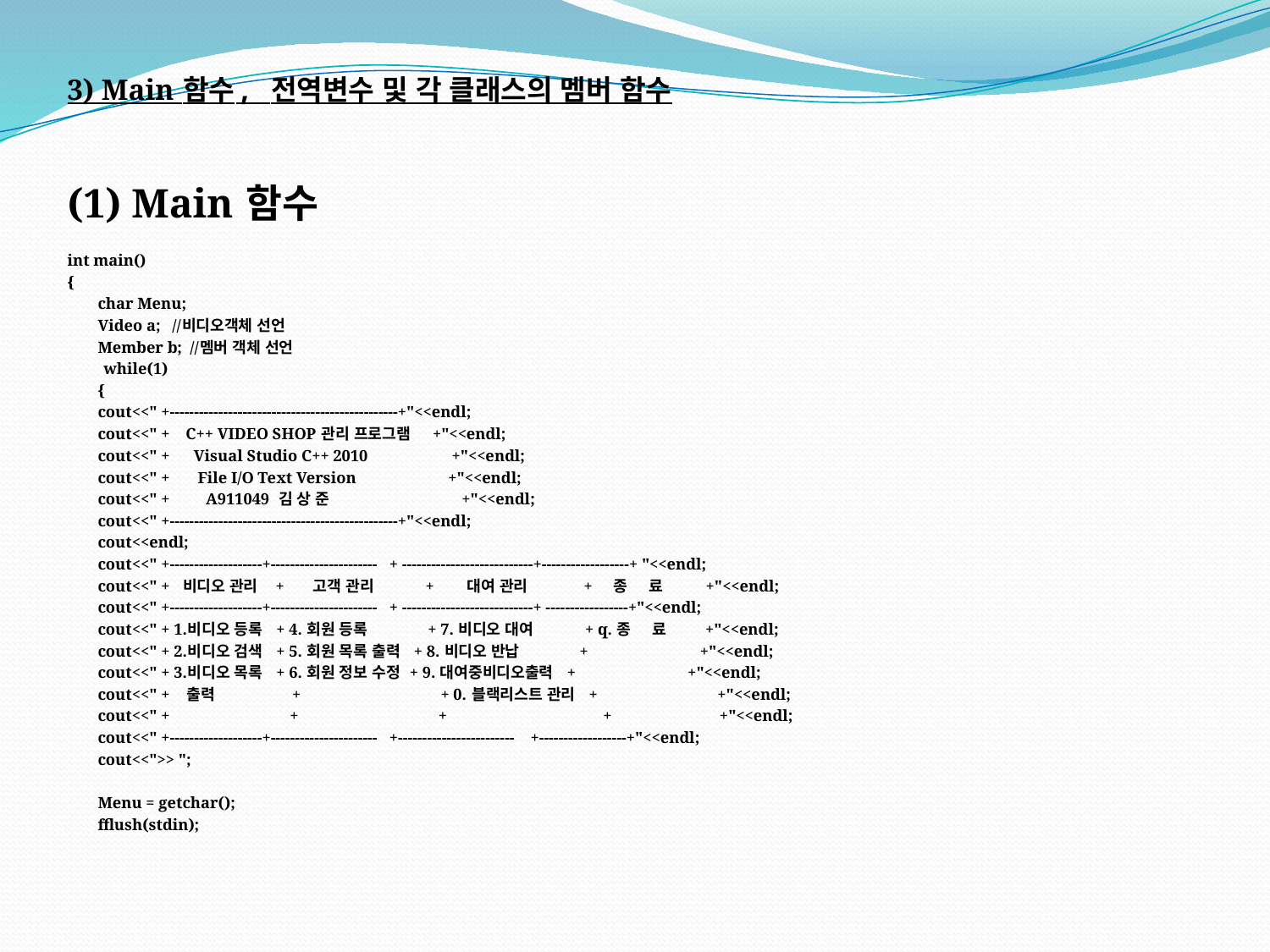

3) Main 함수, 전역변수 및 각 클래스의 멤버 함수

(1) Main 함수

int main()
{
	char Menu;
	Video a;   //비디오객체 선언
	Member b;  //멤버 객체 선언
         while(1)
	{
		cout<<" +-----------------------------------------------+"<<endl;
		cout<<" +    C++ VIDEO SHOP 관리 프로그램     +"<<endl;
		cout<<" +      Visual Studio C++ 2010                     +"<<endl;
		cout<<" +       File I/O Text Version                       +"<<endl;
		cout<<" +         A911049  김 상 준                               +"<<endl;
		cout<<" +-----------------------------------------------+"<<endl;
		cout<<endl;
		cout<<" +-------------------+----------------------   + ---------------------------+------------------+ "<<endl;
		cout<<" +   비디오 관리    +       고객 관리            +        대여 관리             +     종     료          +"<<endl;
		cout<<" +-------------------+----------------------   + ---------------------------+ -----------------+"<<endl;
		cout<<" + 1.비디오 등록   + 4. 회원 등록              + 7. 비디오 대여            + q. 종     료         +"<<endl;
		cout<<" + 2.비디오 검색   + 5. 회원 목록 출력   + 8. 비디오 반납              +                            +"<<endl;
		cout<<" + 3.비디오 목록   + 6. 회원 정보 수정  + 9. 대여중비디오출력   +                            +"<<endl;
		cout<<" +    출력                  +                                   + 0. 블랙리스트 관리   +                              +"<<endl;
		cout<<" +                              +                                   +                                       +                           +"<<endl;
		cout<<" +-------------------+----------------------   +------------------------    +------------------+"<<endl;
		cout<<">> ";

		Menu = getchar();
		fflush(stdin);